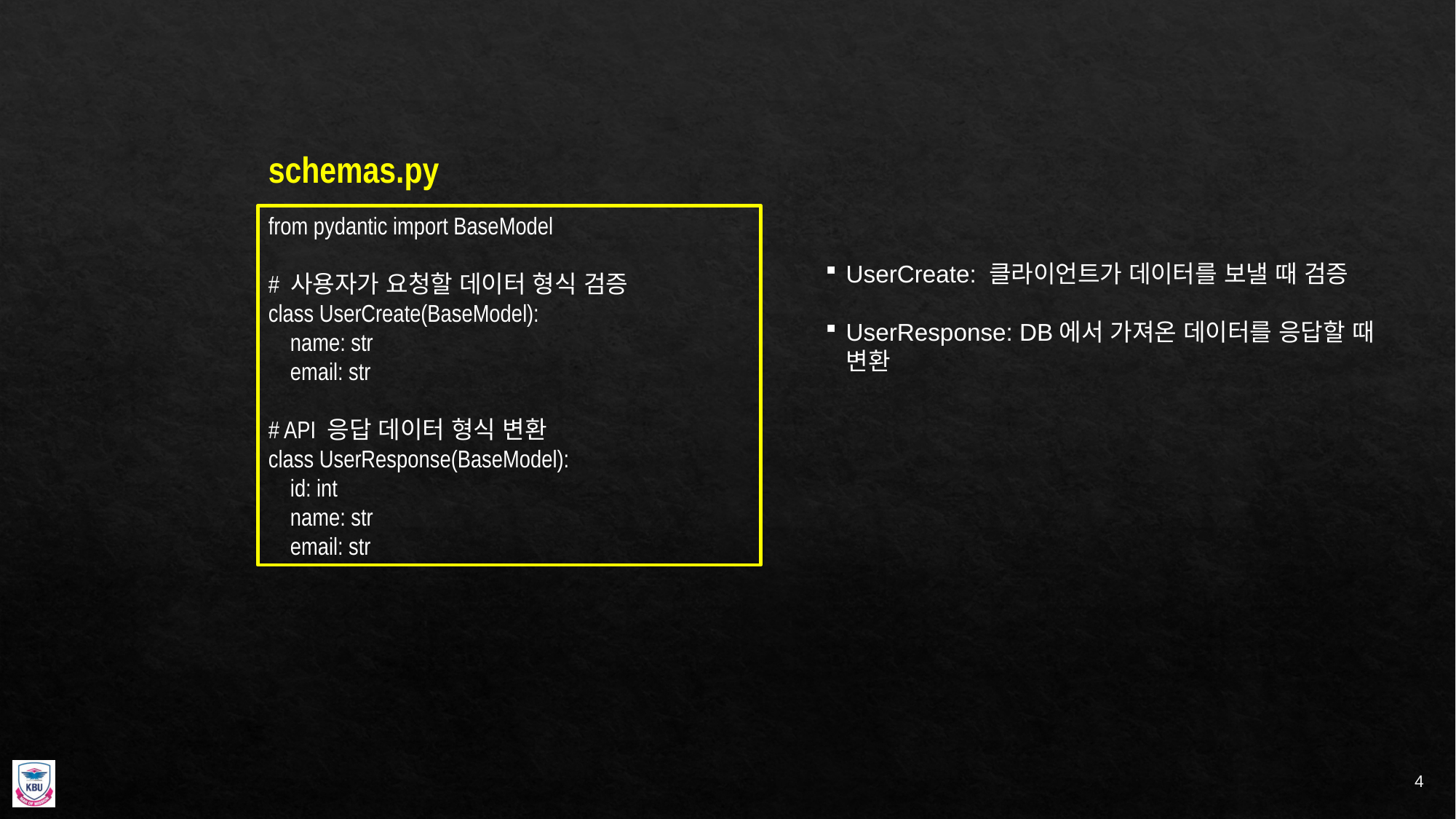

schemas.py
from pydantic import BaseModel

# 사용자가 요청할 데이터 형식 검증
class UserCreate(BaseModel):
    name: str
    email: str

# API 응답 데이터 형식 변환
class UserResponse(BaseModel):
    id: int
    name: str
    email: str
UserCreate: 클라이언트가 데이터를 보낼 때 검증

UserResponse: DB에서 가져온 데이터를 응답할 때 변환
4